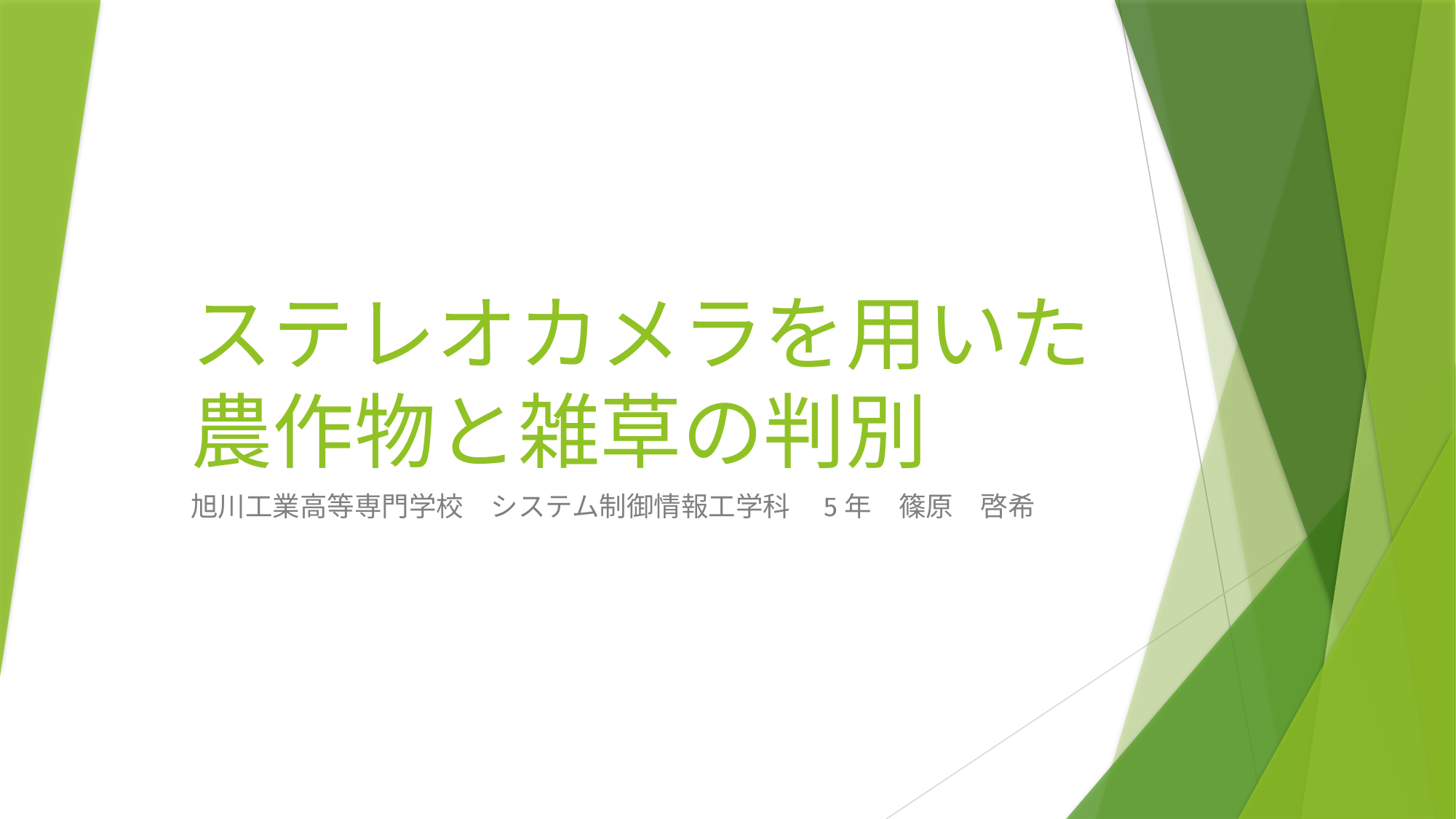

# ステレオカメラを用いた農作物と雑草の判別
旭川工業高等専門学校　システム制御情報工学科　5年　篠原　啓希